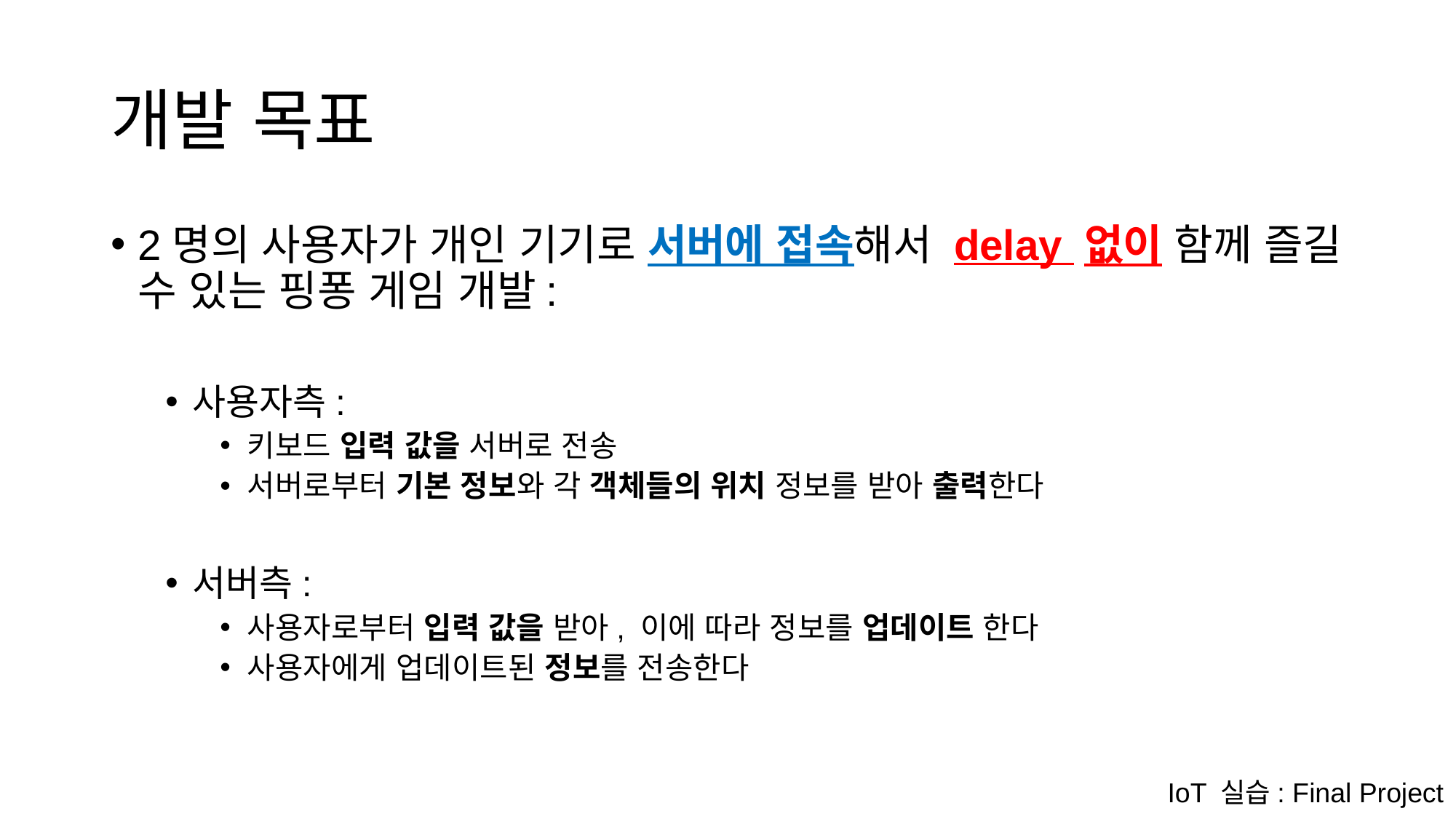

# 개발 목표
2명의 사용자가 개인 기기로 서버에 접속해서 delay 없이 함께 즐길 수 있는 핑퐁 게임 개발:

사용자측:
키보드 입력 값을 서버로 전송
서버로부터 기본 정보와 각 객체들의 위치 정보를 받아 출력한다

서버측:
사용자로부터 입력 값을 받아, 이에 따라 정보를 업데이트 한다
사용자에게 업데이트된 정보를 전송한다

IoT 실습: Final Project